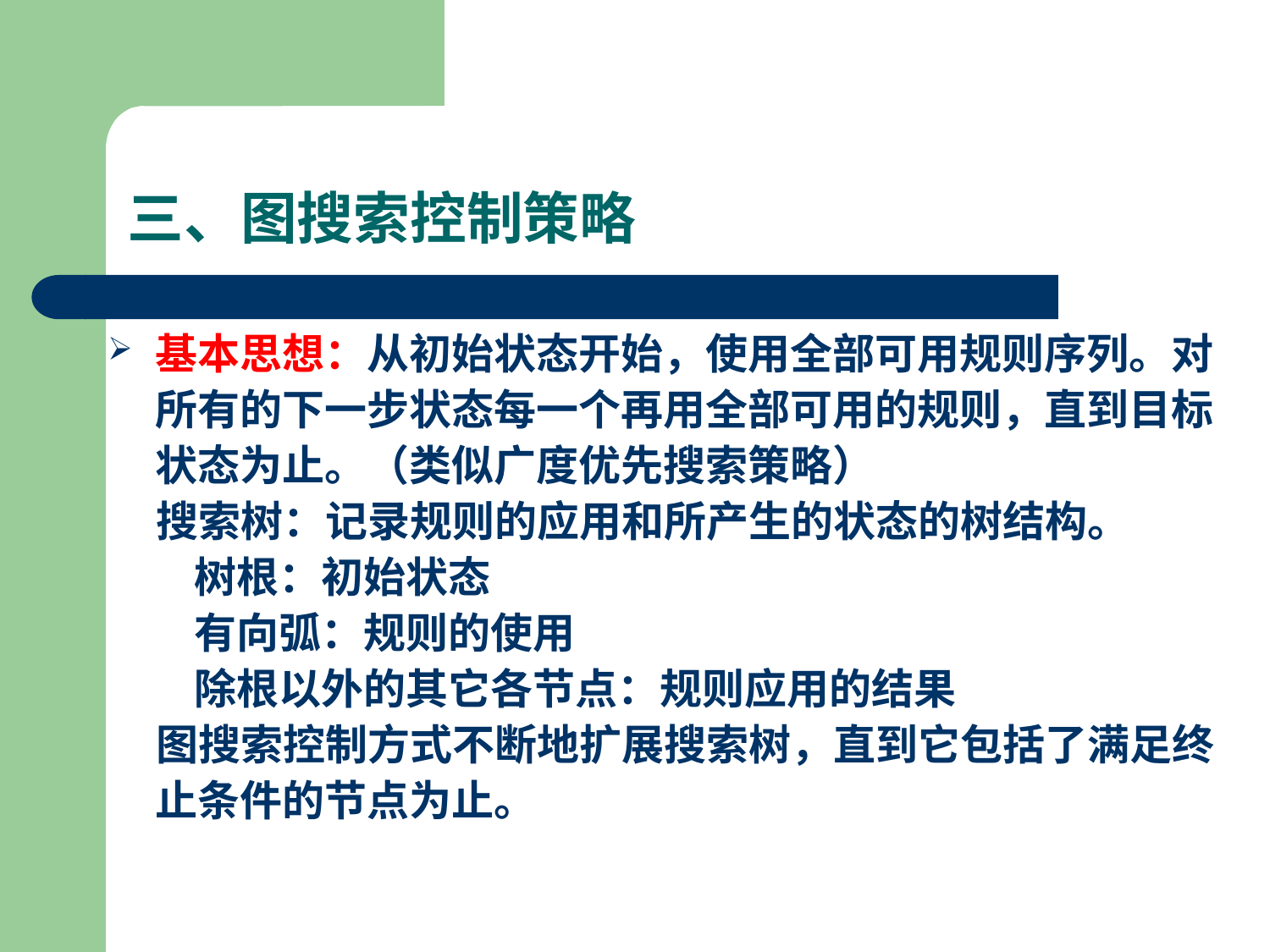

# 三、图搜索控制策略
基本思想：从初始状态开始，使用全部可用规则序列。对所有的下一步状态每一个再用全部可用的规则，直到目标状态为止。（类似广度优先搜索策略）
    搜索树：记录规则的应用和所产生的状态的树结构。
        树根：初始状态
        有向弧：规则的使用
        除根以外的其它各节点：规则应用的结果
    图搜索控制方式不断地扩展搜索树，直到它包括了满足终止条件的节点为止。
30